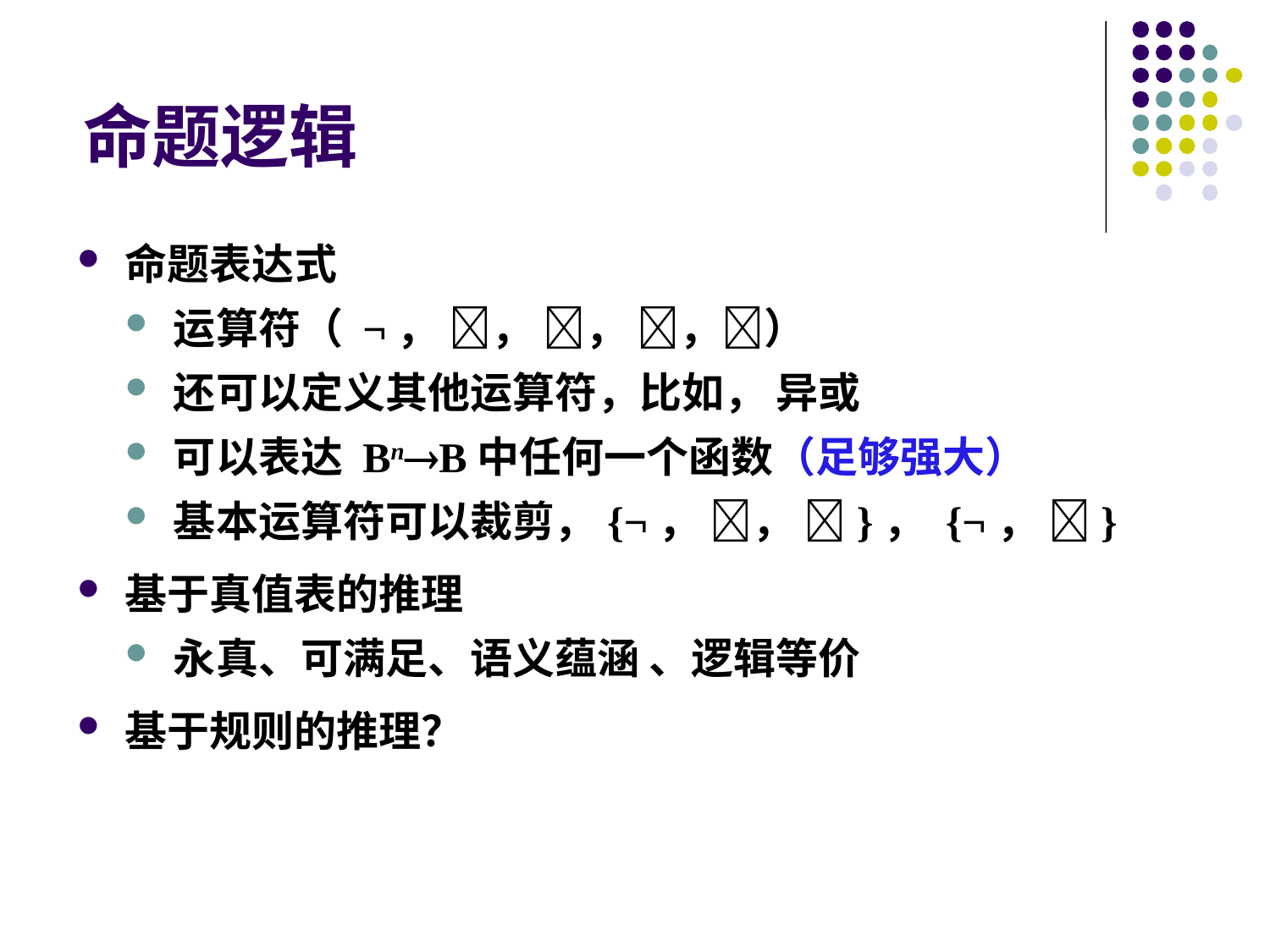

命题逻辑
命题表达式
运算符（ ¬， ∧， ∨， →，↔）
还可以定义其他运算符，比如， 异或
可以表达 Bn→B中任何一个函数（足够强大）
基本运算符可以裁剪，{¬， ∧， ∨}， {¬， ∧}
基于真值表的推理
永真、可满足、语义蕴涵 、逻辑等价
基于规则的推理？